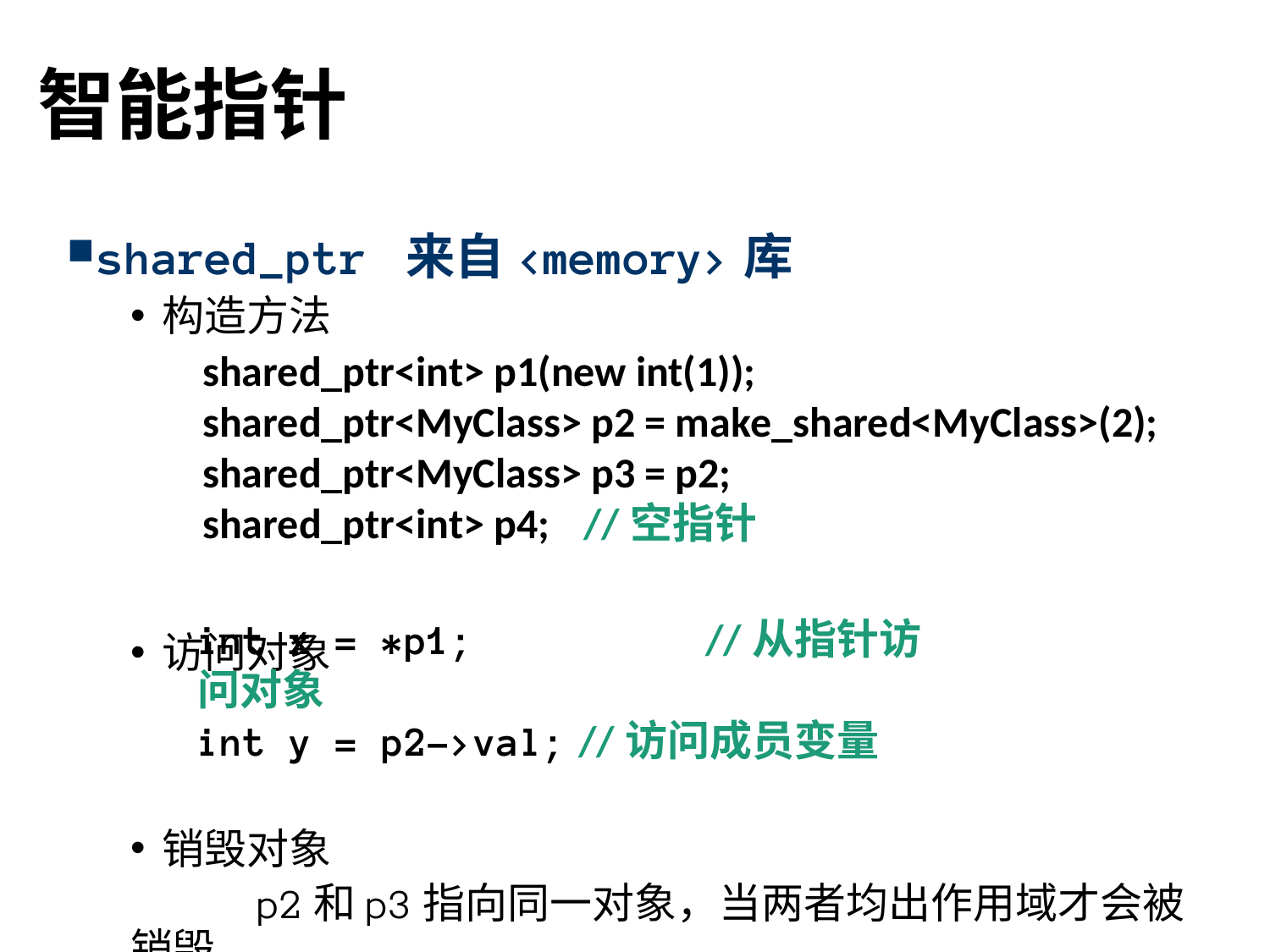

# 智能指针
shared_ptr 来自<memory>库
构造方法

访问对象

销毁对象
	p2和p3指向同一对象，当两者均出作用域才会被销毁

shared_ptr<int> p1(new int(1));
shared_ptr<MyClass> p2 = make_shared<MyClass>(2);
shared_ptr<MyClass> p3 = p2;
shared_ptr<int> p4;	//空指针
int x = *p1;		//从指针访问对象
int y = p2->val;	//访问成员变量
37